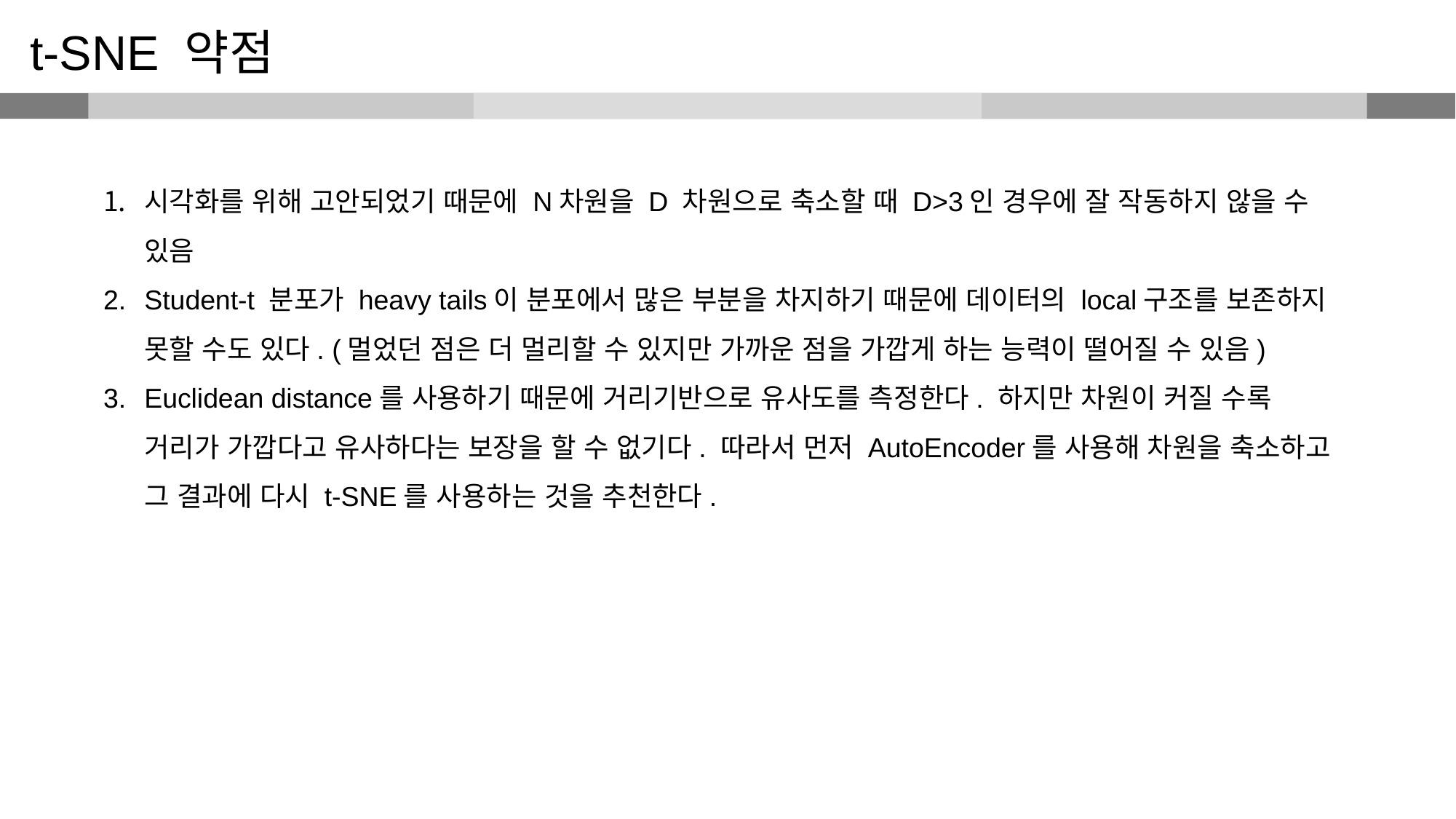

t-SNE 약점

시각화를 위해 고안되었기 때문에 N차원을 D 차원으로 축소할 때 D>3인 경우에 잘 작동하지 않을 수 있음
Student-t 분포가 heavy tails이 분포에서 많은 부분을 차지하기 때문에 데이터의 local구조를 보존하지 못할 수도 있다. (멀었던 점은 더 멀리할 수 있지만 가까운 점을 가깝게 하는 능력이 떨어질 수 있음)
Euclidean distance를 사용하기 때문에 거리기반으로 유사도를 측정한다. 하지만 차원이 커질 수록 거리가 가깝다고 유사하다는 보장을 할 수 없기다. 따라서 먼저 AutoEncoder를 사용해 차원을 축소하고 그 결과에 다시 t-SNE를 사용하는 것을 추천한다.